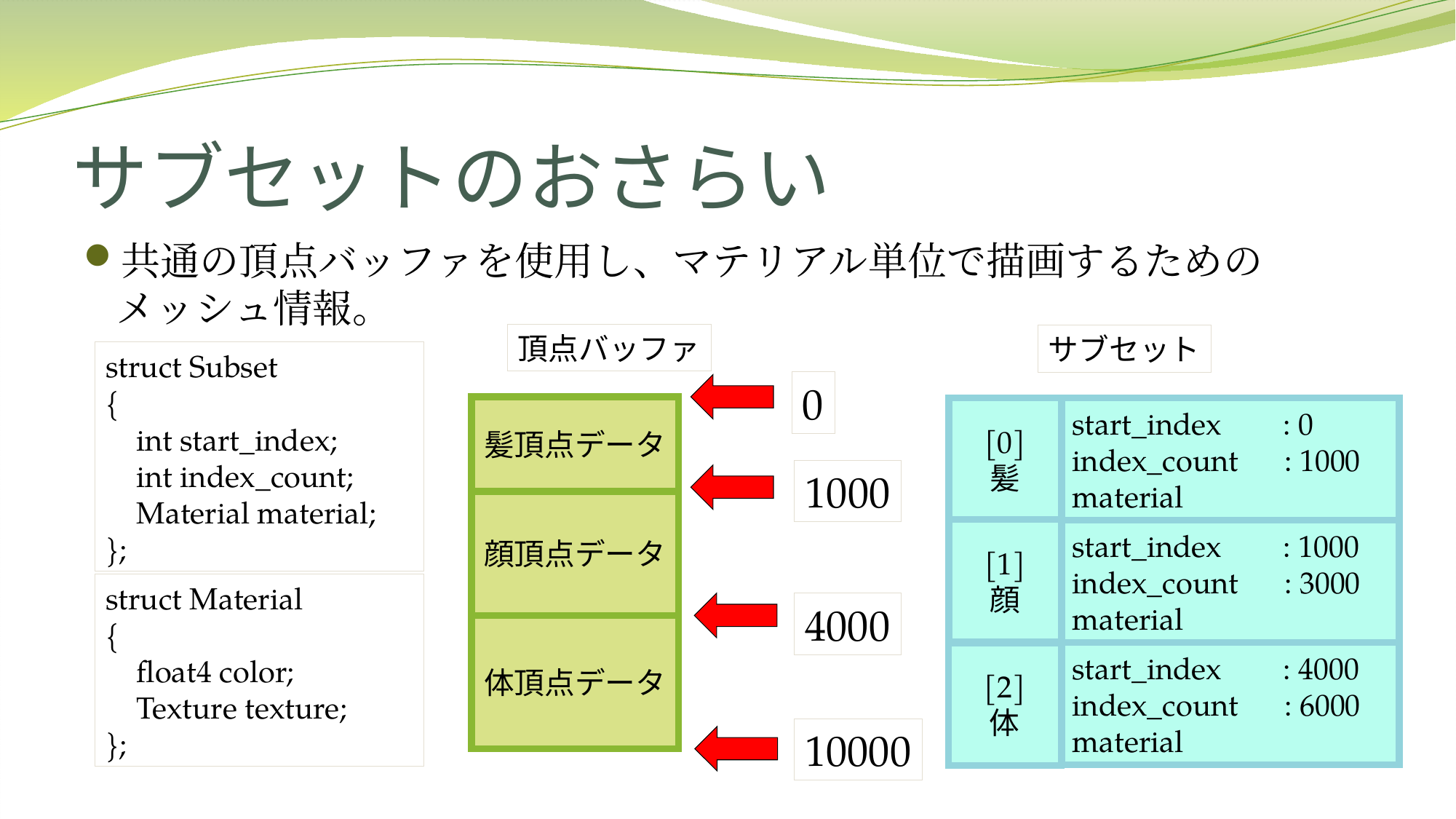

# サブセットのおさらい
共通の頂点バッファを使用し、マテリアル単位で描画するための
メッシュ情報。

頂点バッファ
サブセット
struct Subset
{
    int start_index;
    int index_count;
    Material material;
};
0

髪頂点データ
[0]
髪
start_index        : 0
index_count      : 1000
material
1000

顔頂点データ
[1]
顔
start_index        : 1000
index_count      : 3000
material
struct Material
{
    float4 color;
    Texture texture;
};

4000
体頂点データ
start_index        : 4000
index_count      : 6000
material
[2]
体
10000